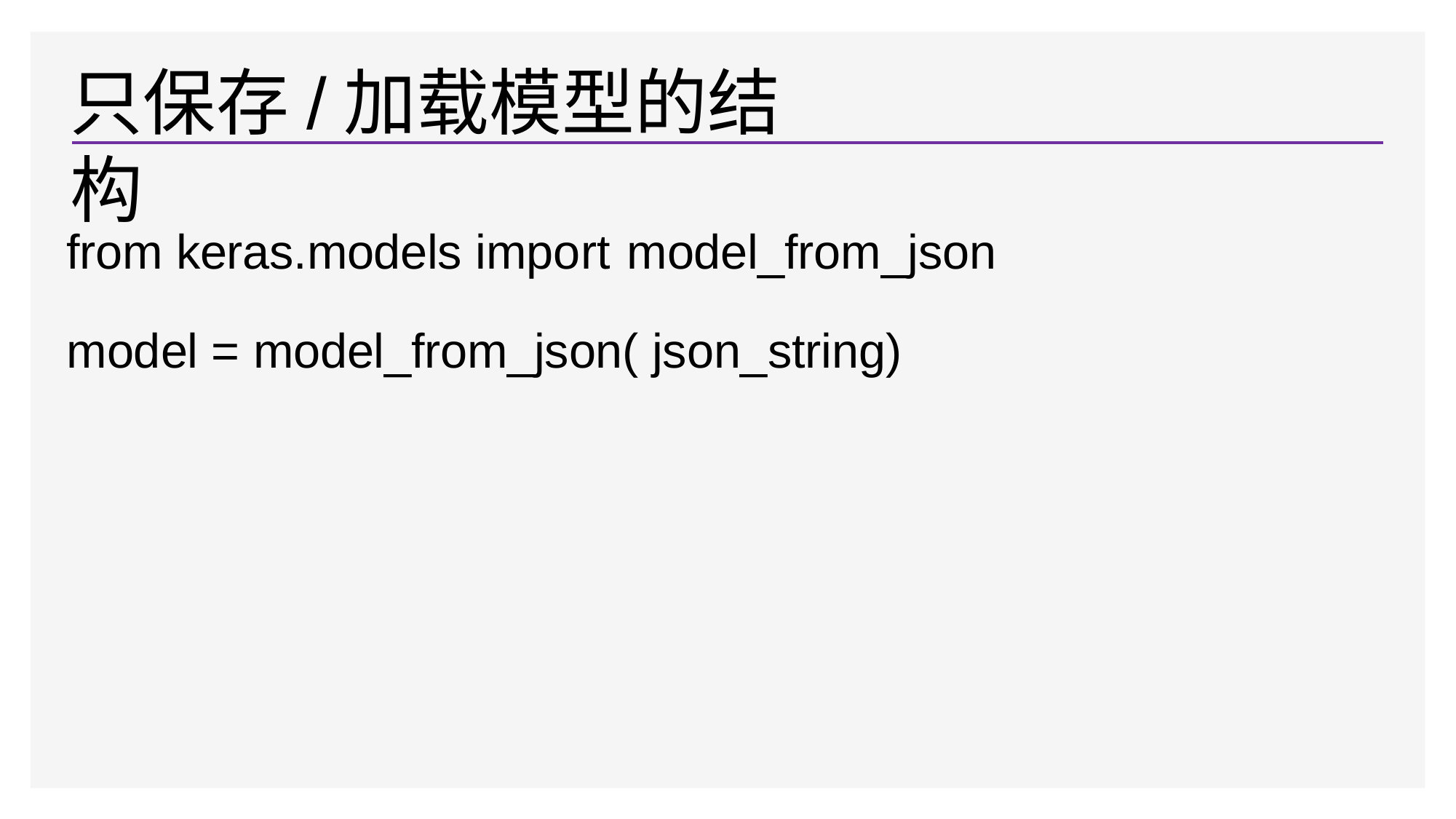

# 只保存/加载模型的结构
from keras.models import model_from_json

model = model_from_json( json_string)